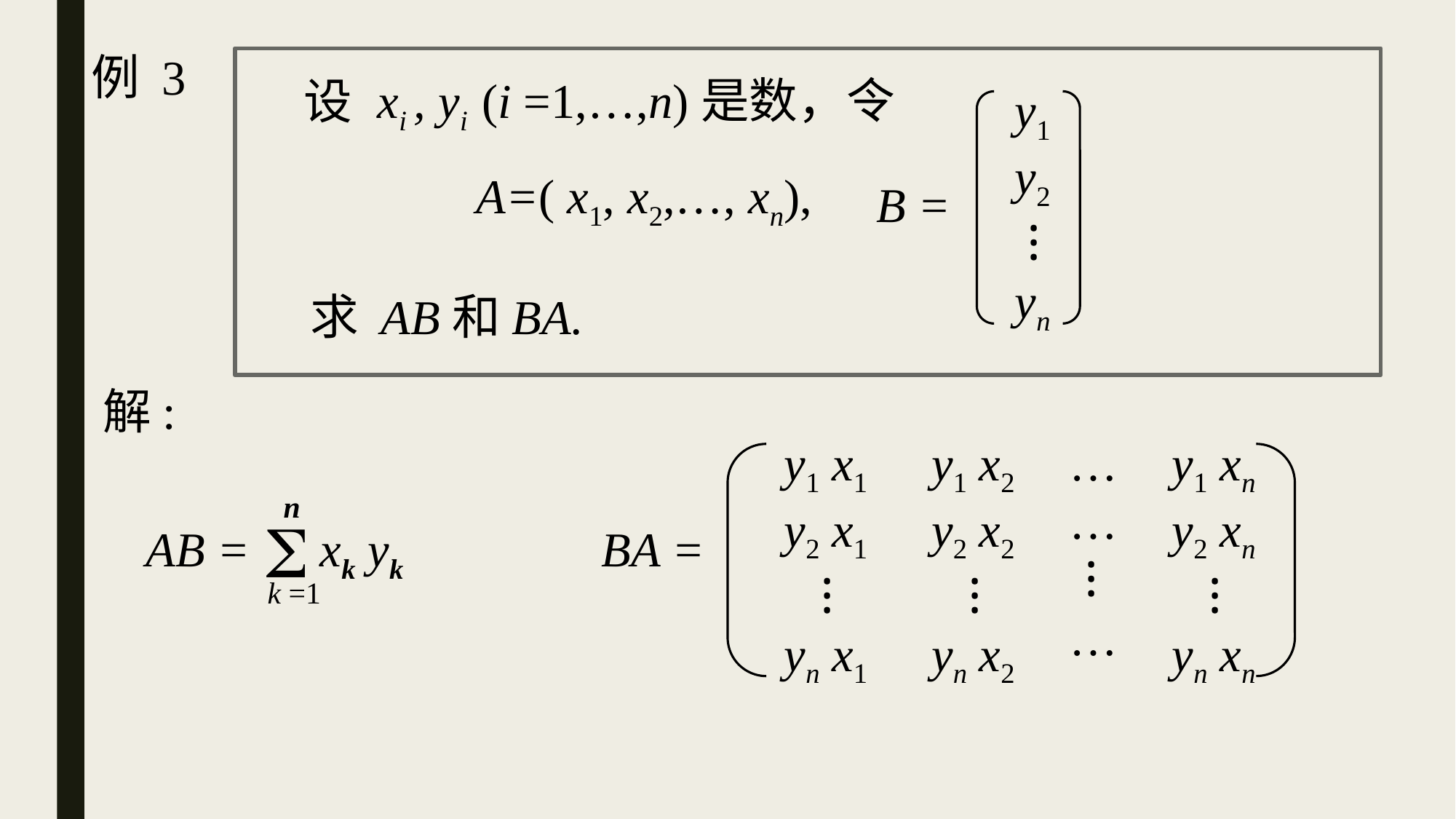

# 例 3

xi , yi  (i =1,…,n)是数，令
设
y1
y2
 ⁝
yn

A=( x1, x2,…, xn),
B =
求 AB和BA.
解:
y1 x1
y2 x1
   ⁝
yn x1
y1 x2
y2 x2
   ⁝
yn x2
  …
  …
   ⁝
  …
y1 xn
y2 xn
   ⁝
yn xn

n
Σ
AB =
xk yk
BA =
k =1